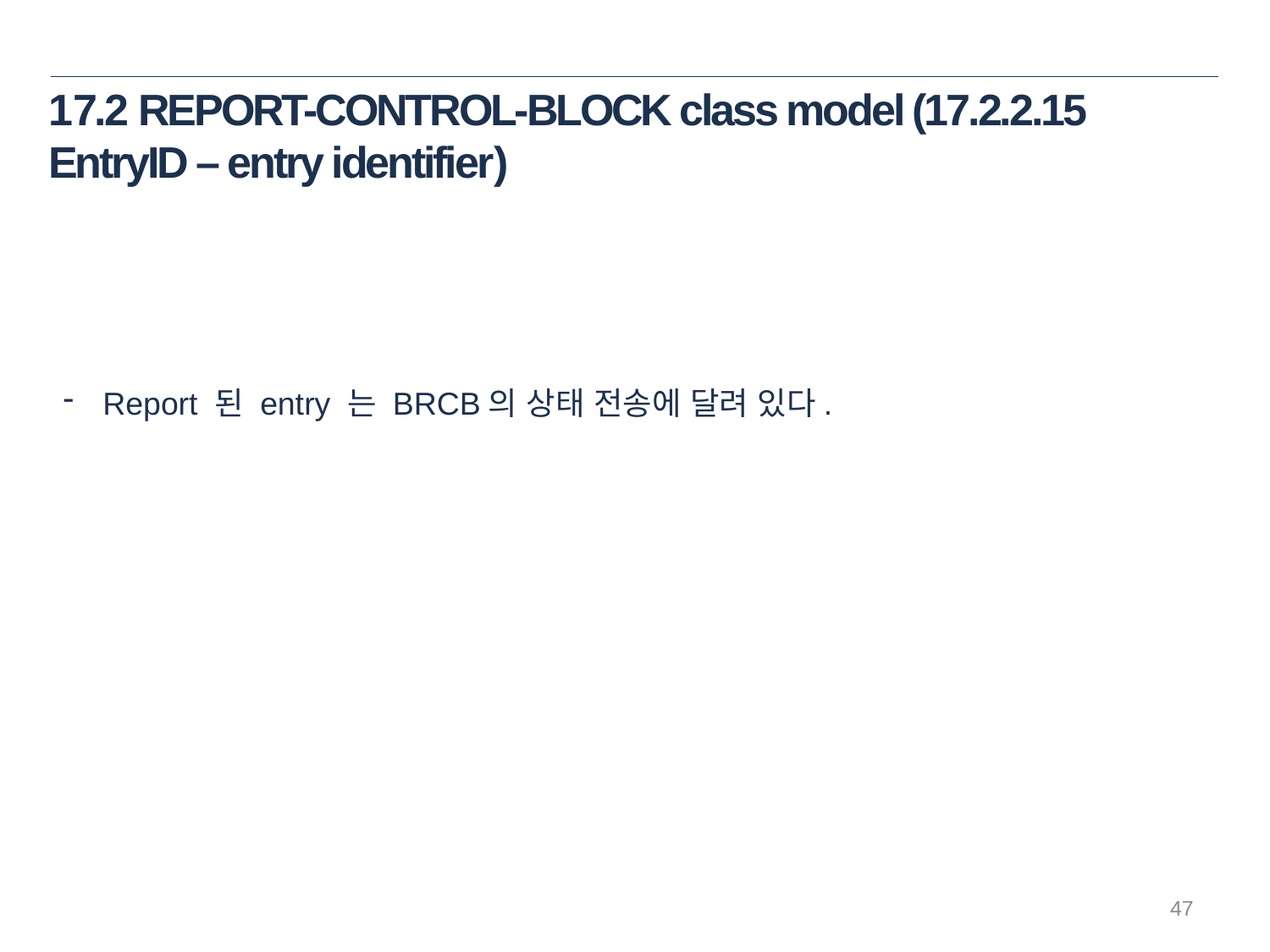

17.2 REPORT-CONTROL-BLOCK class model (17.2.2.15 EntryID – entry identifier)
Report 된 entry 는 BRCB의 상태 전송에 달려 있다.
47